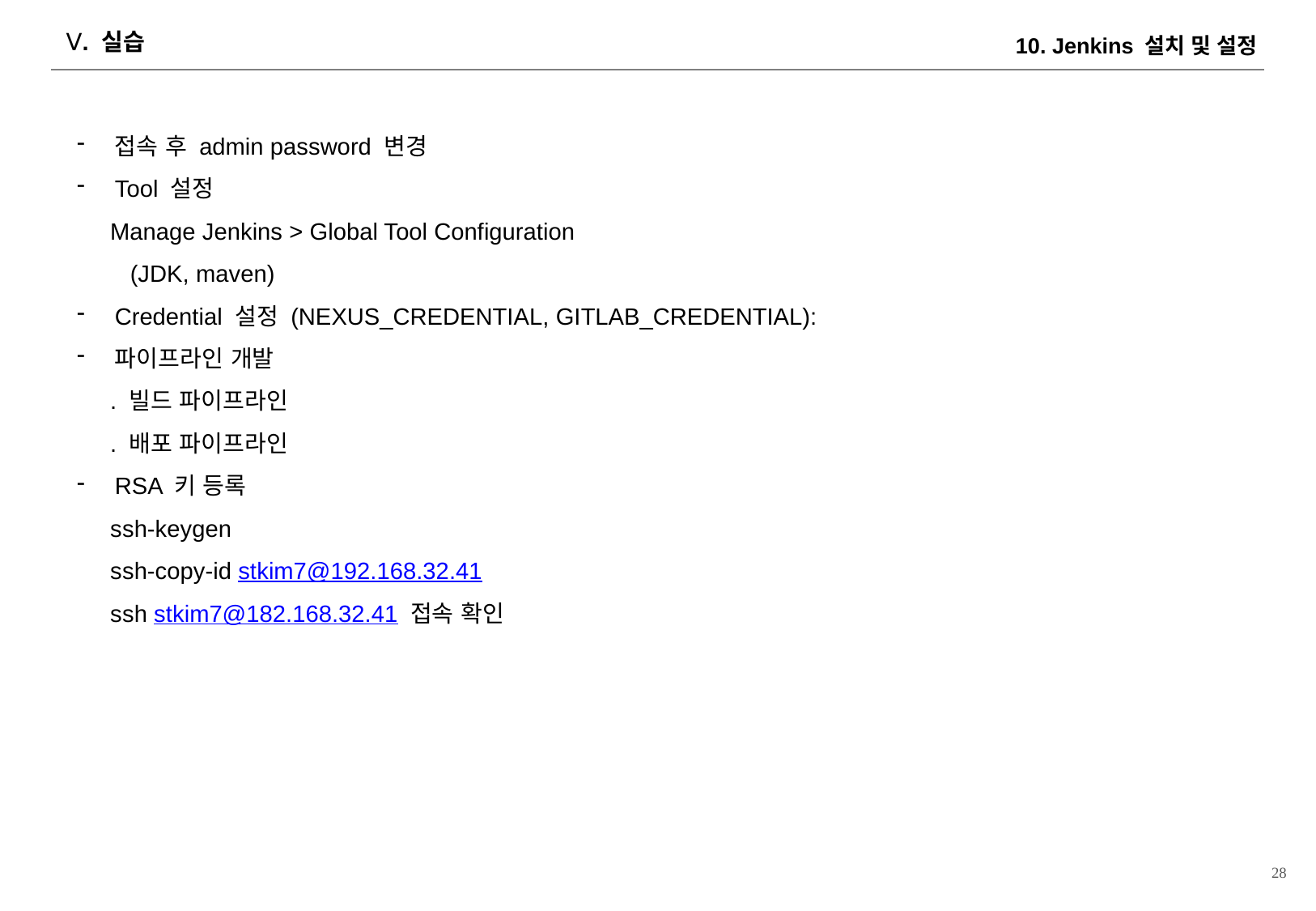

# Ⅴ. 실습
10. Jenkins 설치 및 설정
접속 후 admin password 변경
Tool 설정
     Manage Jenkins > Global Tool Configuration
        (JDK, maven)
Credential 설정 (NEXUS_CREDENTIAL, GITLAB_CREDENTIAL):
파이프라인 개발
     . 빌드 파이프라인
     . 배포 파이프라인
RSA 키 등록
     ssh-keygen
     ssh-copy-id stkim7@192.168.32.41
     ssh stkim7@182.168.32.41 접속 확인

28